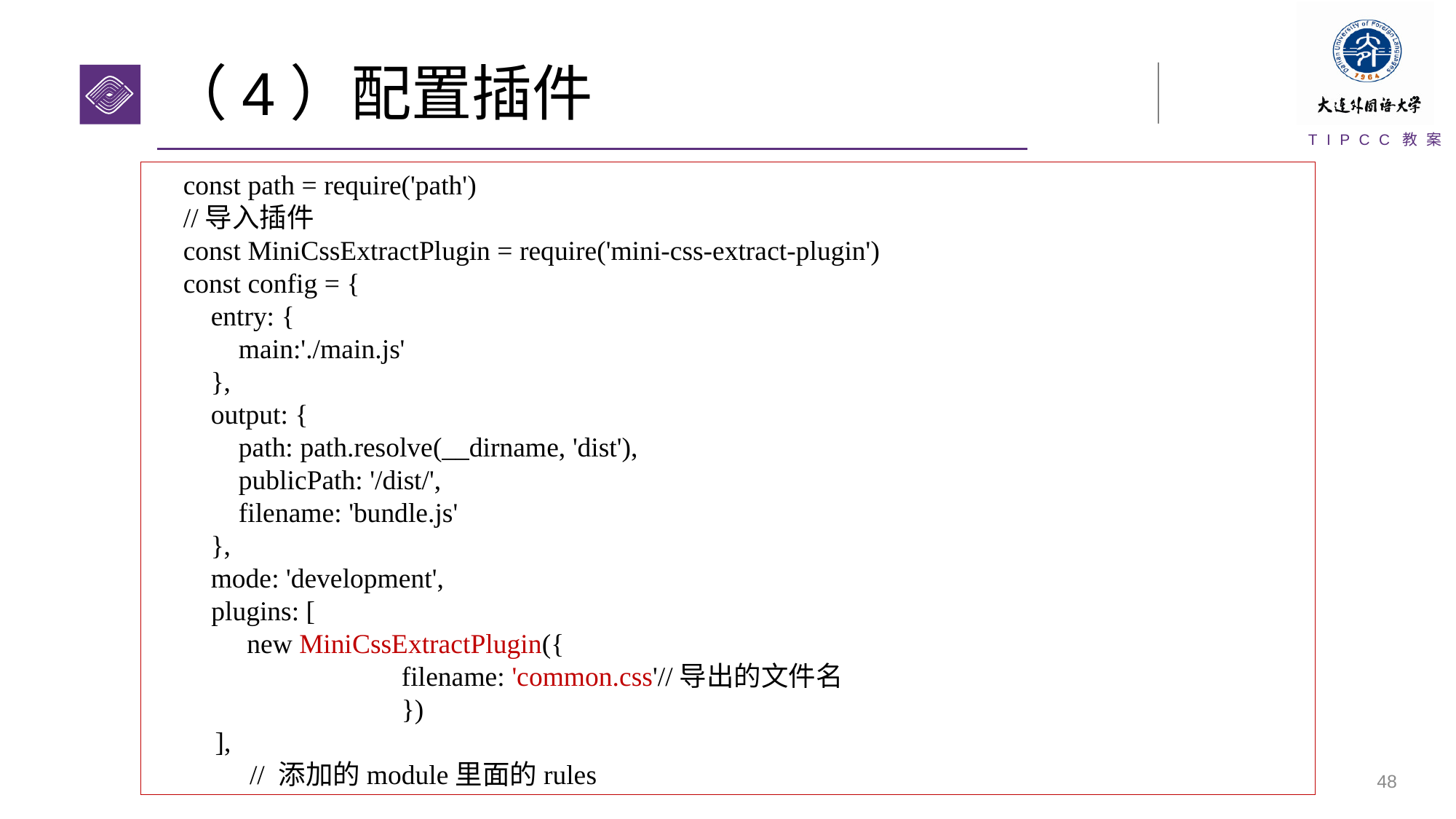

# （4）配置插件
const path = require('path')
//导入插件
const MiniCssExtractPlugin = require('mini-css-extract-plugin')
const config = {
    entry: {
        main:'./main.js'
    },
    output: {
        path: path.resolve(__dirname, 'dist'),
        publicPath: '/dist/',
        filename: 'bundle.js'
    },
    mode: 'development',
plugins: [
new MiniCssExtractPlugin({
        		filename: 'common.css'//导出的文件名
    		})
],
     // 添加的module里面的rules
48